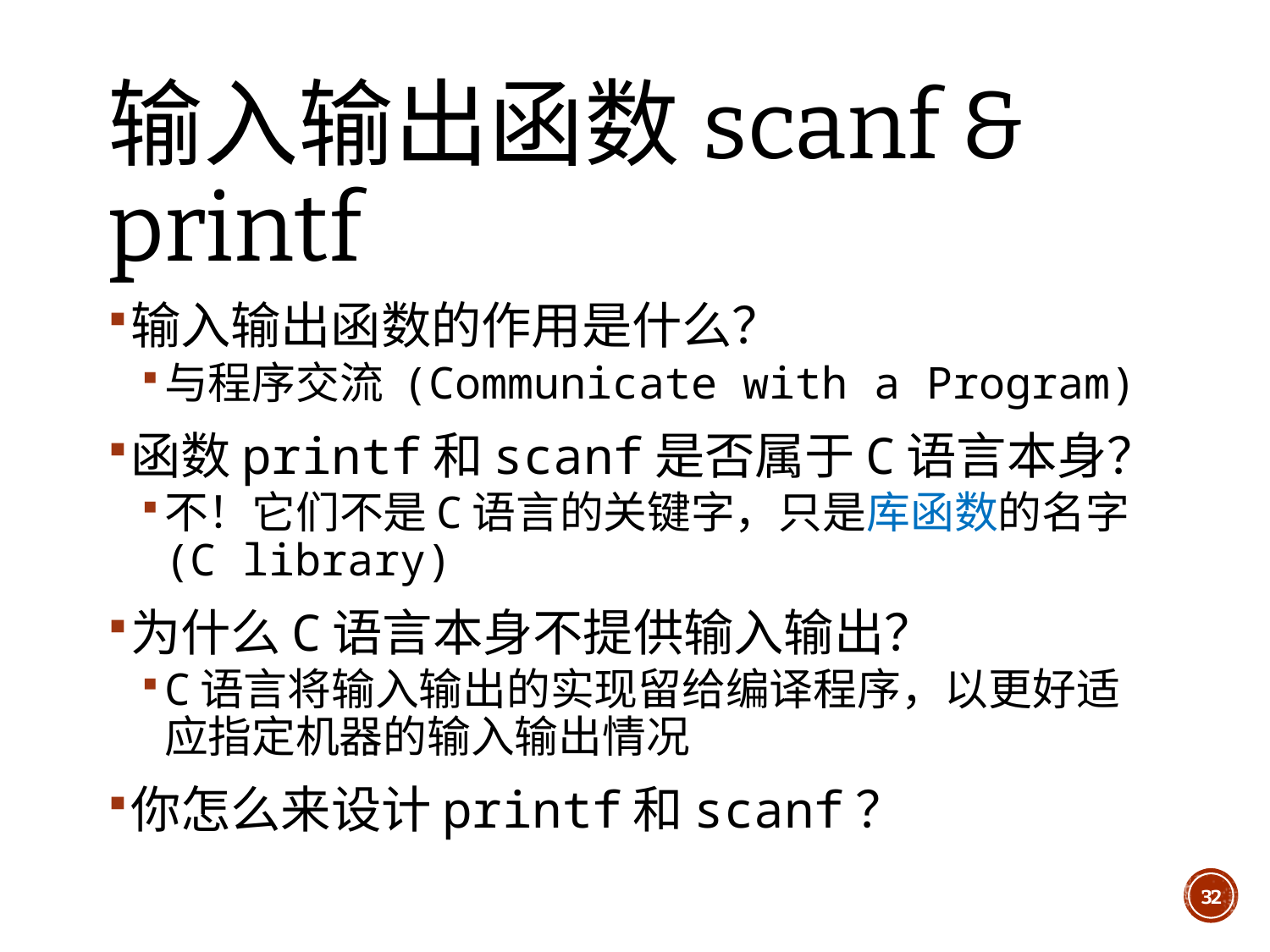

# 输入输出函数scanf & printf
输入输出函数的作用是什么？
与程序交流 (Communicate with a Program)
函数printf和scanf是否属于C语言本身？
不！它们不是C语言的关键字，只是库函数的名字 (C library)
为什么C语言本身不提供输入输出？
C语言将输入输出的实现留给编译程序，以更好适应指定机器的输入输出情况
你怎么来设计printf和scanf？
32